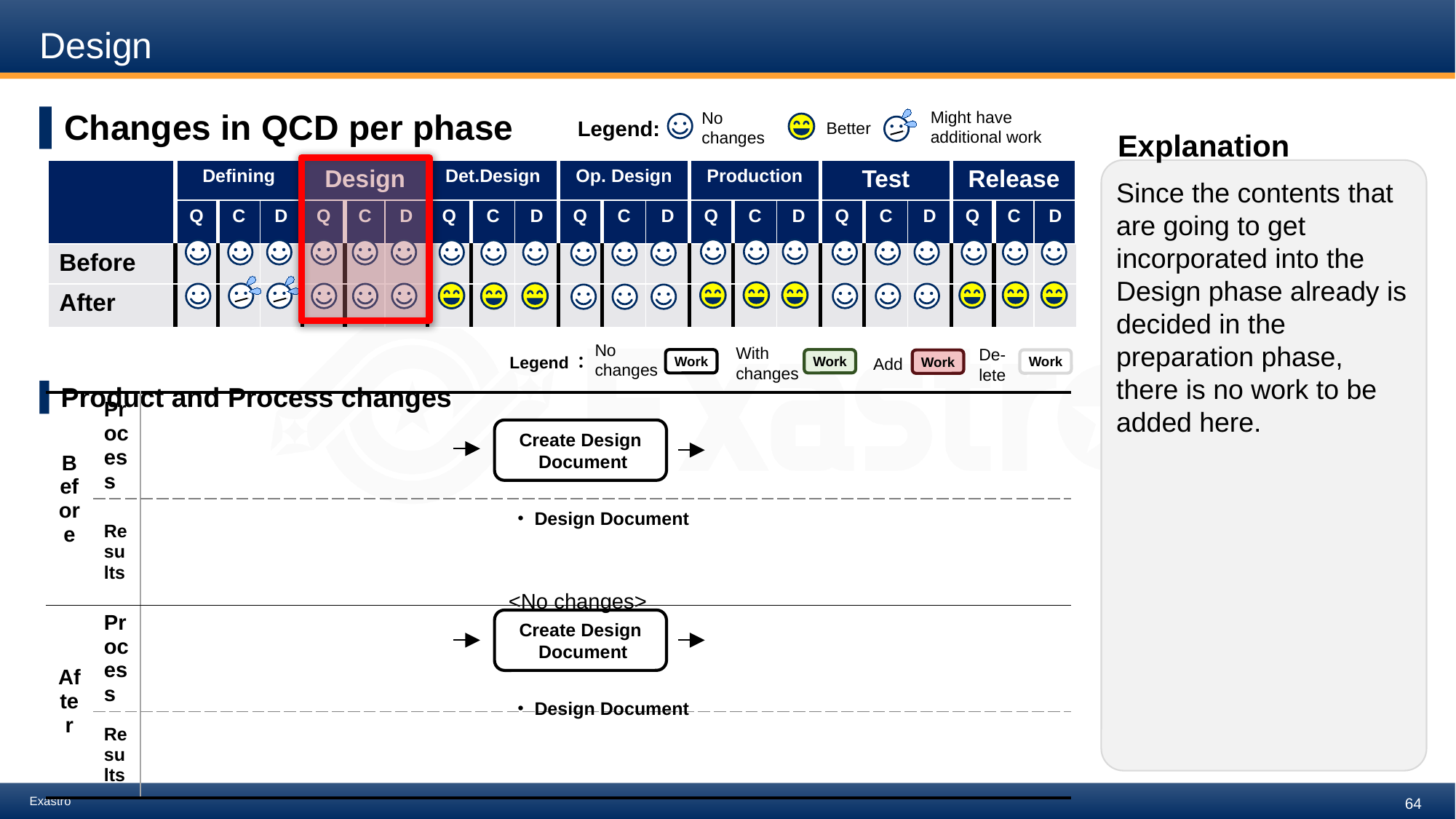

# Design
Changes in QCD per phase

Product and Process changes
Might have
additional work
No
changes

Legend:

Better

Explanation

|  | Defining |  |  | Design |  |  | Det.Design |  |  | Op. Design |  |  | Production |  |  | Test |  |  | Release |  |  |
| --- | --- | --- | --- | --- | --- | --- | --- | --- | --- | --- | --- | --- | --- | --- | --- | --- | --- | --- | --- | --- | --- |
|  | Q | C | D | Q | C | D | Q | C | D | Q | C | D | Q | C | D | Q | C | D | Q | C | D |
| Before |  |  |  |  |  |  |  |  |  |  |  |  |  |  |  |  |  |  |  |  |  |
| After |  |  |  |  |  |  |  |  |  |  |  |  |  |  |  |  |  |  |  |  |  |
Since the contents that are going to get incorporated into the Design phase already is decided in the preparation phase, there is no work to be added here.

No
changes
Work
With
changes
Work
De-
lete
Work
Legend：
Add
Work

Create Design
 Document
・Design Document
| Before | Process |  |
| --- | --- | --- |
|  | Results |  |
| After | Process |  |
|  | Results |  |
<No changes>
Create Design
 Document
・Design Document